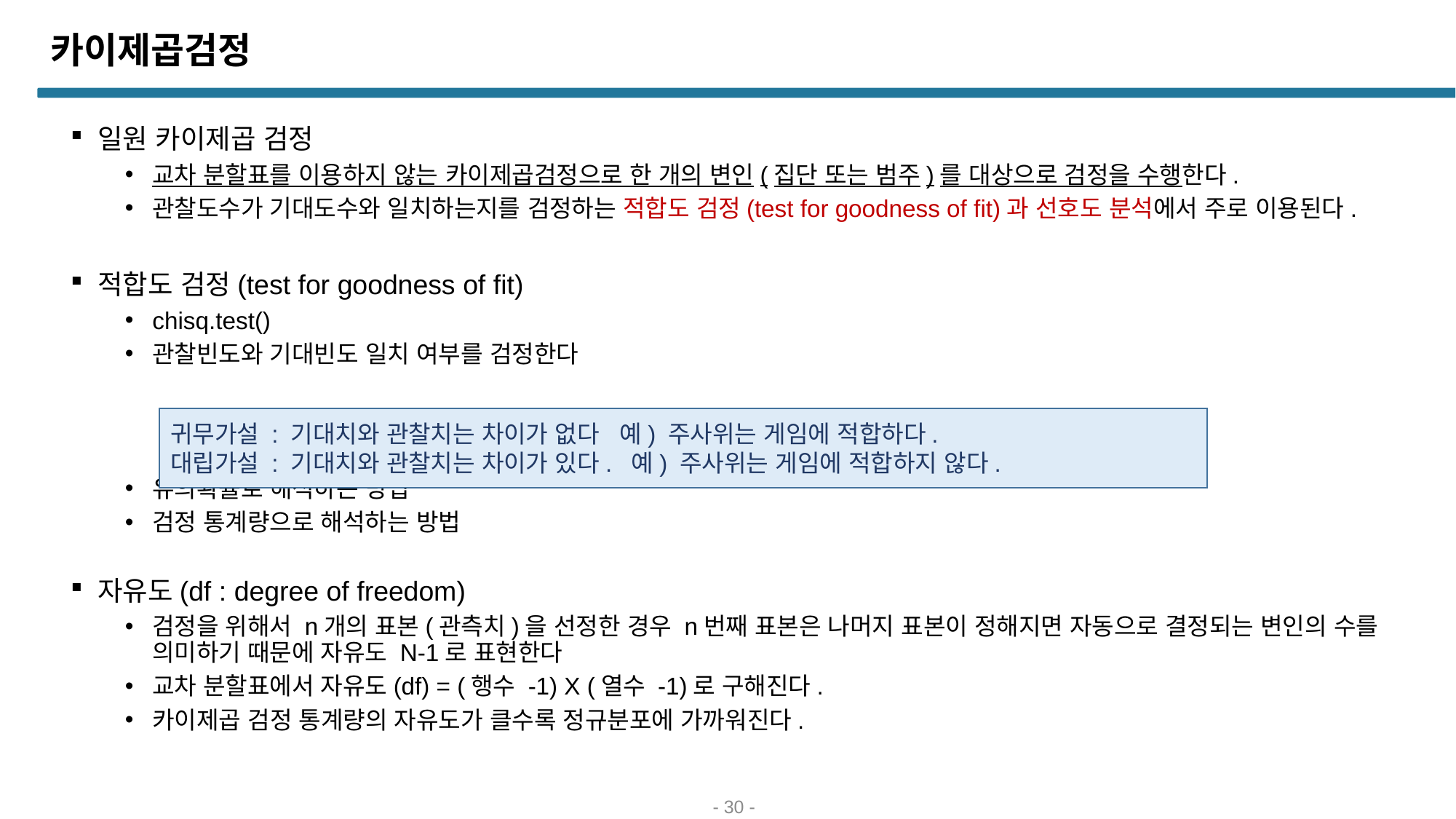

# 카이제곱검정
일원 카이제곱 검정
교차 분할표를 이용하지 않는 카이제곱검정으로 한 개의 변인(집단 또는 범주)를 대상으로 검정을 수행한다.
관찰도수가 기대도수와 일치하는지를 검정하는 적합도 검정(test for goodness of fit)과 선호도 분석에서 주로 이용된다.

적합도 검정(test for goodness of fit)
chisq.test()
관찰빈도와 기대빈도 일치 여부를 검정한다

유의확률로 해석하는 방법
검정 통계량으로 해석하는 방법
자유도(df : degree of freedom)
검정을 위해서 n개의 표본(관측치)을 선정한 경우 n번째 표본은 나머지 표본이 정해지면 자동으로 결정되는 변인의 수를 의미하기 때문에 자유도 N-1로 표현한다
교차 분할표에서 자유도(df) = (행수 -1) X (열수 -1)로 구해진다.
카이제곱 검정 통계량의 자유도가 클수록 정규분포에 가까워진다.

귀무가설 : 기대치와 관찰치는 차이가 없다   예) 주사위는 게임에 적합하다.
대립가설 : 기대치와 관찰치는 차이가 있다.  예) 주사위는 게임에 적합하지 않다.
- 30 -